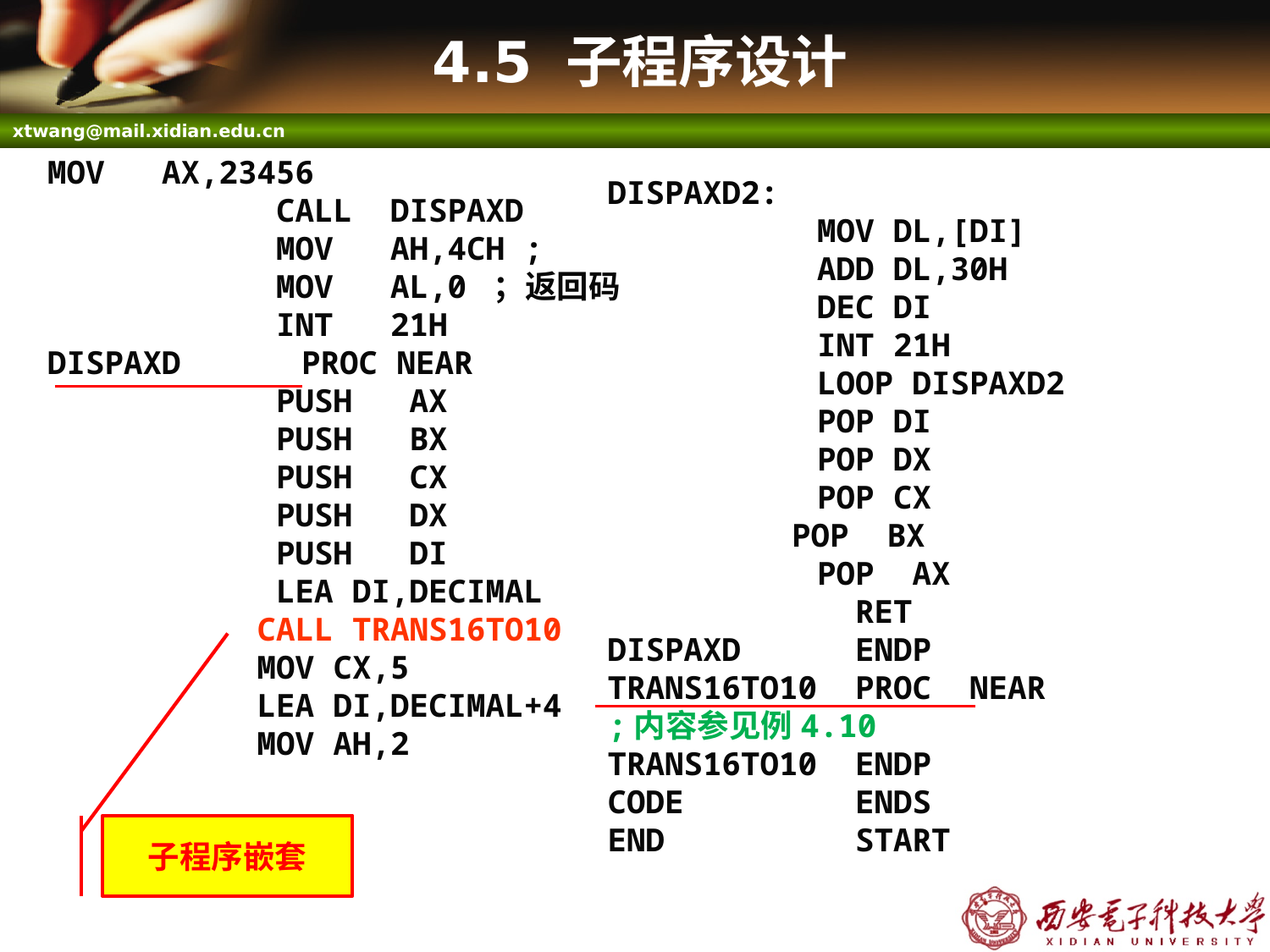

# 4.5 子程序设计
MOV   AX,23456
            CALL  DISPAXD
            MOV   AH,4CH ;
            MOV   AL,0 ；返回码
            INT   21H
DISPAXD	PROC NEAR
            PUSH   AX
            PUSH   BX
            PUSH   CX
            PUSH   DX
            PUSH   DI
            LEA DI,DECIMAL
           CALL TRANS16TO10
           MOV CX,5
           LEA DI,DECIMAL+4
           MOV AH,2

DISPAXD2:
           MOV DL,[DI]
           ADD DL,30H
           DEC DI
           INT 21H
           LOOP DISPAXD2
           POP DI
           POP DX
           POP CX
	   POP  BX
           POP  AX
             RET
DISPAXD      ENDP
TRANS16TO10  PROC  NEAR
;内容参见例4.10
TRANS16TO10  ENDP
CODE         ENDS
END          START

子程序嵌套